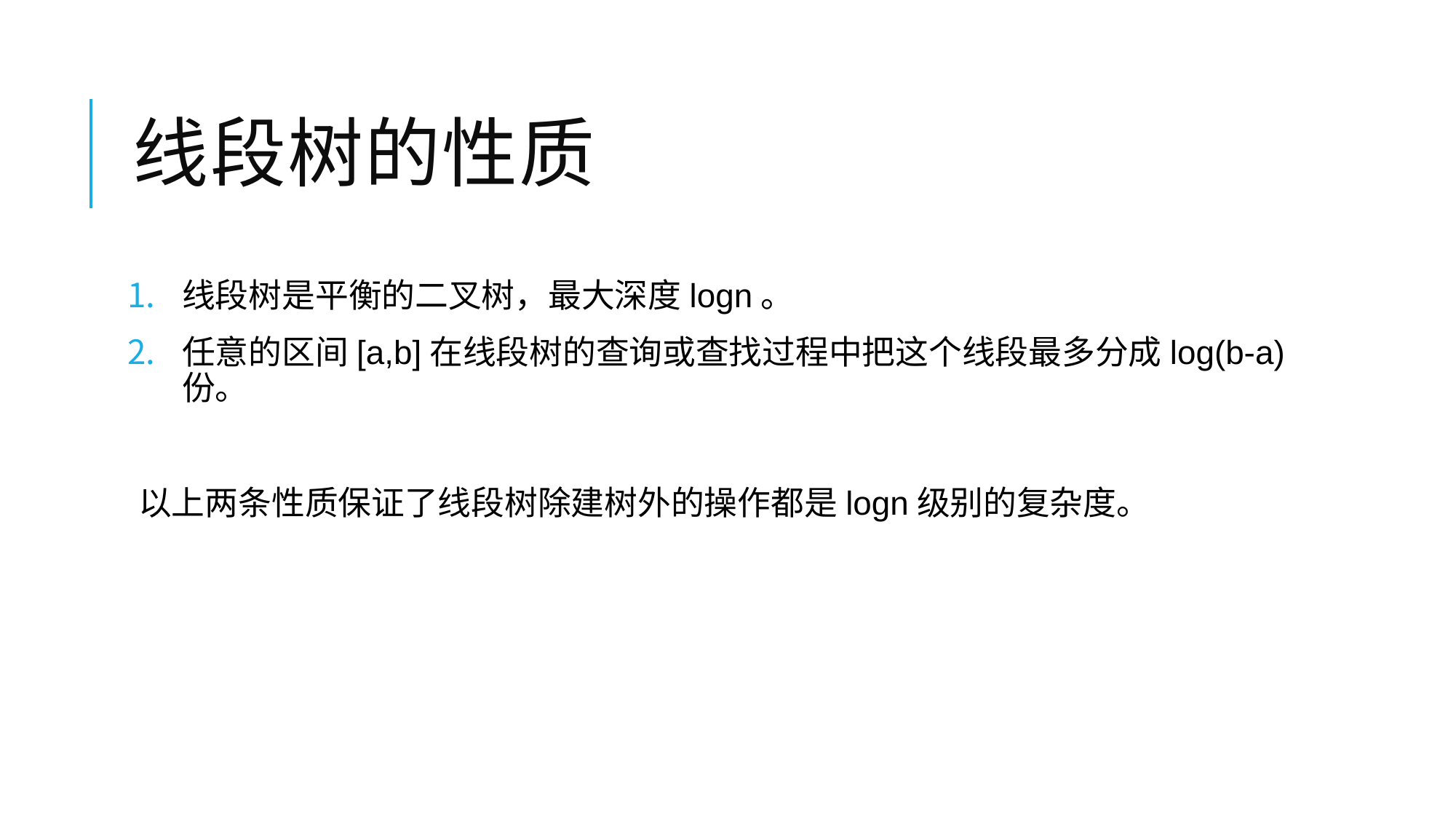

# 线段树的性质
线段树是平衡的二叉树，最大深度logn。
任意的区间[a,b]在线段树的查询或查找过程中把这个线段最多分成log(b-a)份。

以上两条性质保证了线段树除建树外的操作都是logn级别的复杂度。